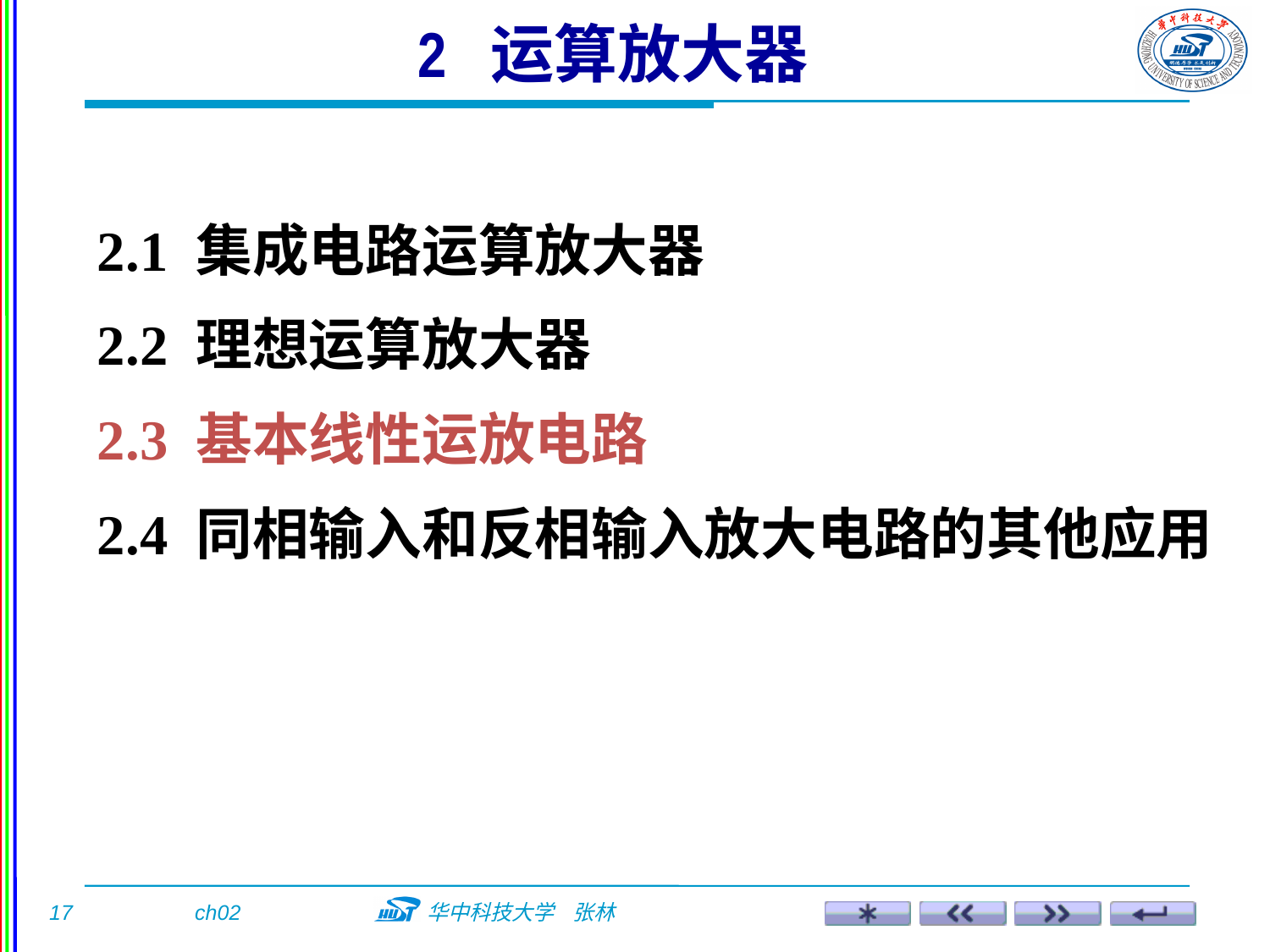

2  运算放大器
2.1 集成电路运算放大器
2.2 理想运算放大器
2.3 基本线性运放电路
2.4 同相输入和反相输入放大电路的其他应用